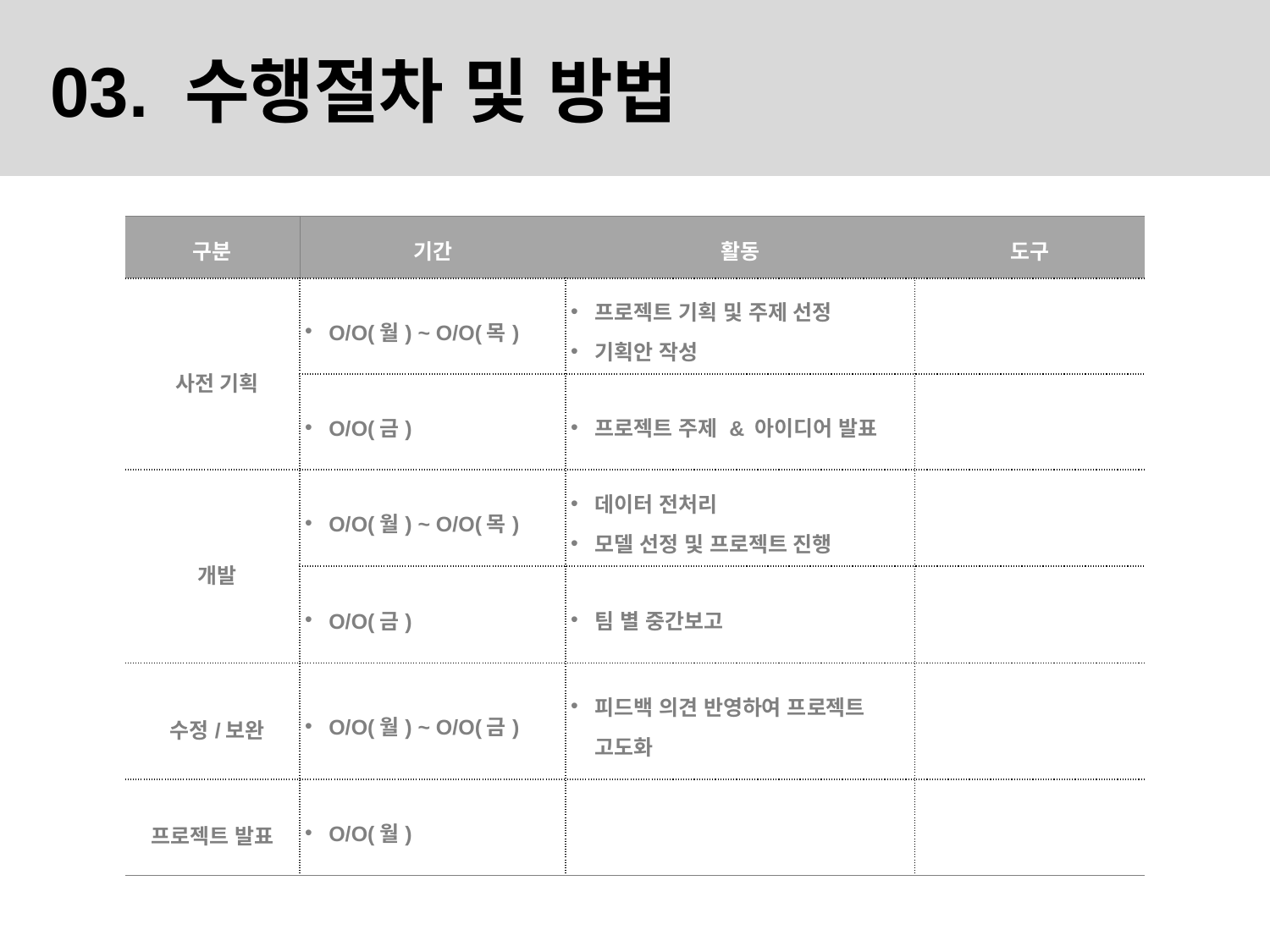

03. 수행절차 및 방법
| 구분 | 기간 | 활동 | 도구 |
| --- | --- | --- | --- |
| 사전 기획 | O/O(월) ~ O/O(목) | 프로젝트 기획 및 주제 선정 기획안 작성 |  |
|  | O/O(금) | 프로젝트 주제 & 아이디어 발표 |  |
| 개발 | O/O(월) ~ O/O(목) | 데이터 전처리 모델 선정 및 프로젝트 진행 |  |
|  | O/O(금) | 팀 별 중간보고 |  |
| 수정/보완 | O/O(월) ~ O/O(금) | 피드백 의견 반영하여 프로젝트 고도화 |  |
| 프로젝트 발표 | O/O(월) |  |  |